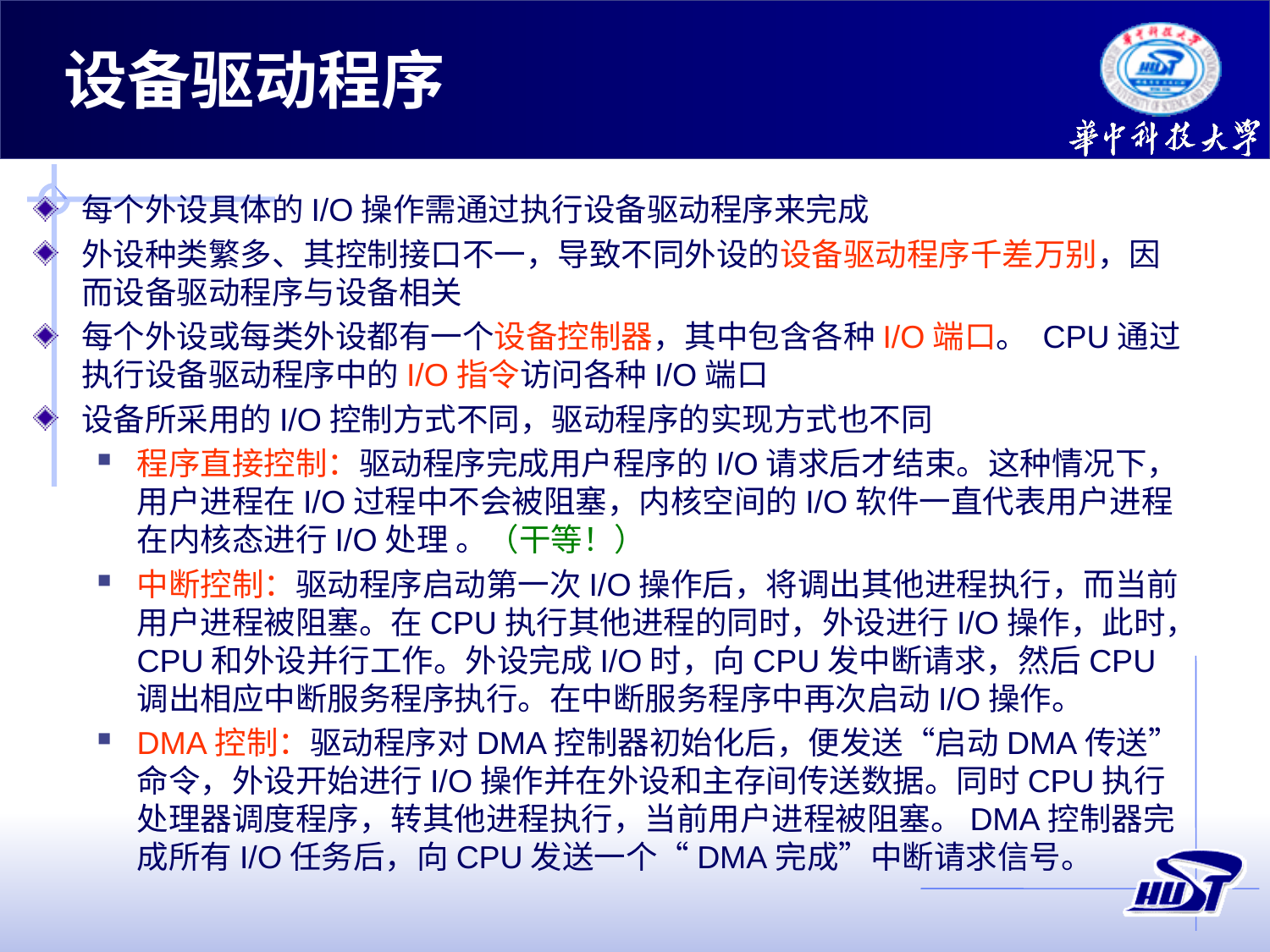

# 设备驱动程序
每个外设具体的I/O操作需通过执行设备驱动程序来完成
外设种类繁多、其控制接口不一，导致不同外设的设备驱动程序千差万别，因而设备驱动程序与设备相关
每个外设或每类外设都有一个设备控制器，其中包含各种I/O端口。 CPU通过执行设备驱动程序中的I/O指令访问各种I/O端口
设备所采用的I/O控制方式不同，驱动程序的实现方式也不同
程序直接控制：驱动程序完成用户程序的I/O请求后才结束。这种情况下，用户进程在I/O过程中不会被阻塞，内核空间的I/O软件一直代表用户进程在内核态进行I/O处理 。（干等！）
中断控制：驱动程序启动第一次I/O操作后，将调出其他进程执行，而当前用户进程被阻塞。在CPU执行其他进程的同时，外设进行I/O操作，此时，CPU和外设并行工作。外设完成I/O时，向CPU发中断请求，然后CPU调出相应中断服务程序执行。在中断服务程序中再次启动I/O操作。
DMA控制：驱动程序对DMA控制器初始化后，便发送“启动DMA传送”命令，外设开始进行I/O操作并在外设和主存间传送数据。同时CPU执行处理器调度程序，转其他进程执行，当前用户进程被阻塞。DMA控制器完成所有I/O任务后，向CPU发送一个“DMA完成”中断请求信号。